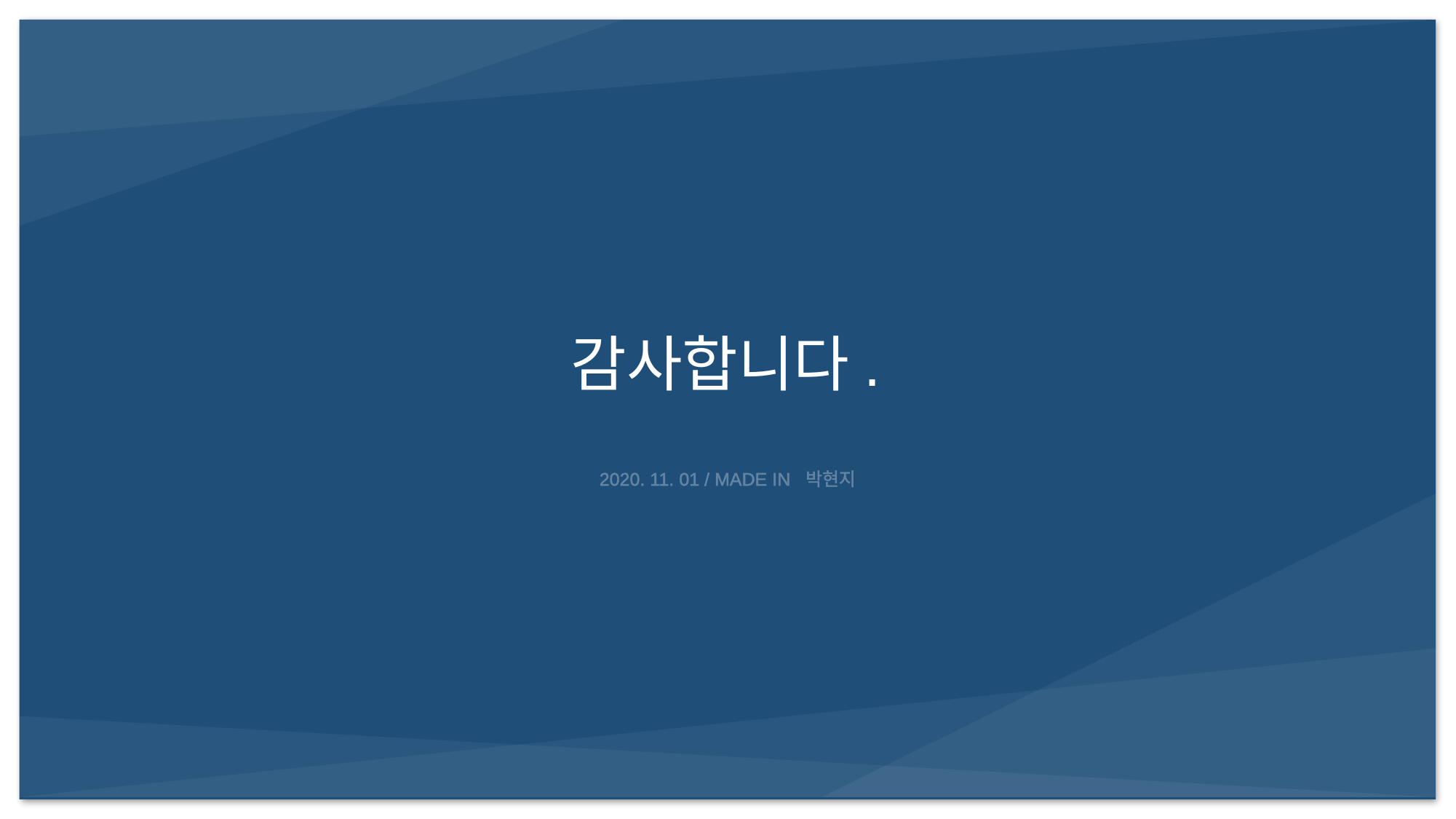

보험료 가감사합니다.금내역

2020. 11. 01 / MADE IN  박현지